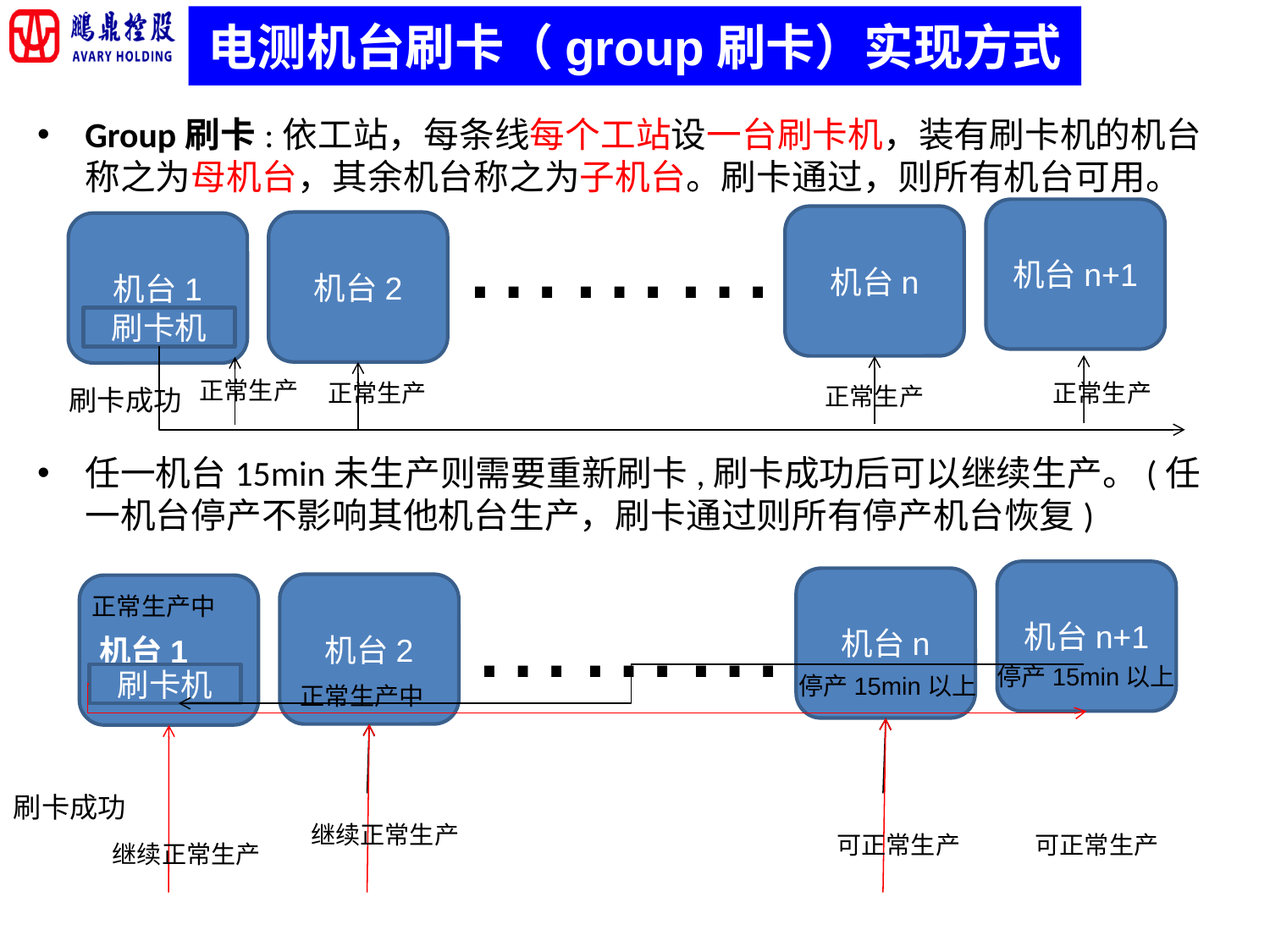

电测机台刷卡（group刷卡）实现方式
Group刷卡:依工站，每条线每个工站设一台刷卡机，装有刷卡机的机台称之为母机台，其余机台称之为子机台。刷卡通过，则所有机台可用。

任一机台15min未生产则需要重新刷卡,刷卡成功后可以继续生产。(任一机台停产不影响其他机台生产，刷卡通过则所有停产机台恢复)

………
机台n+1
机台n
机台2
机台1
刷卡机
正常生产
正常生产
正常生产
正常生产
刷卡成功
机台n+1
………
机台n
机台2
机台1
正常生产中
停产15min以上
刷卡机
停产15min以上
正常生产中
刷卡成功
继续正常生产
可正常生产
可正常生产
继续正常生产